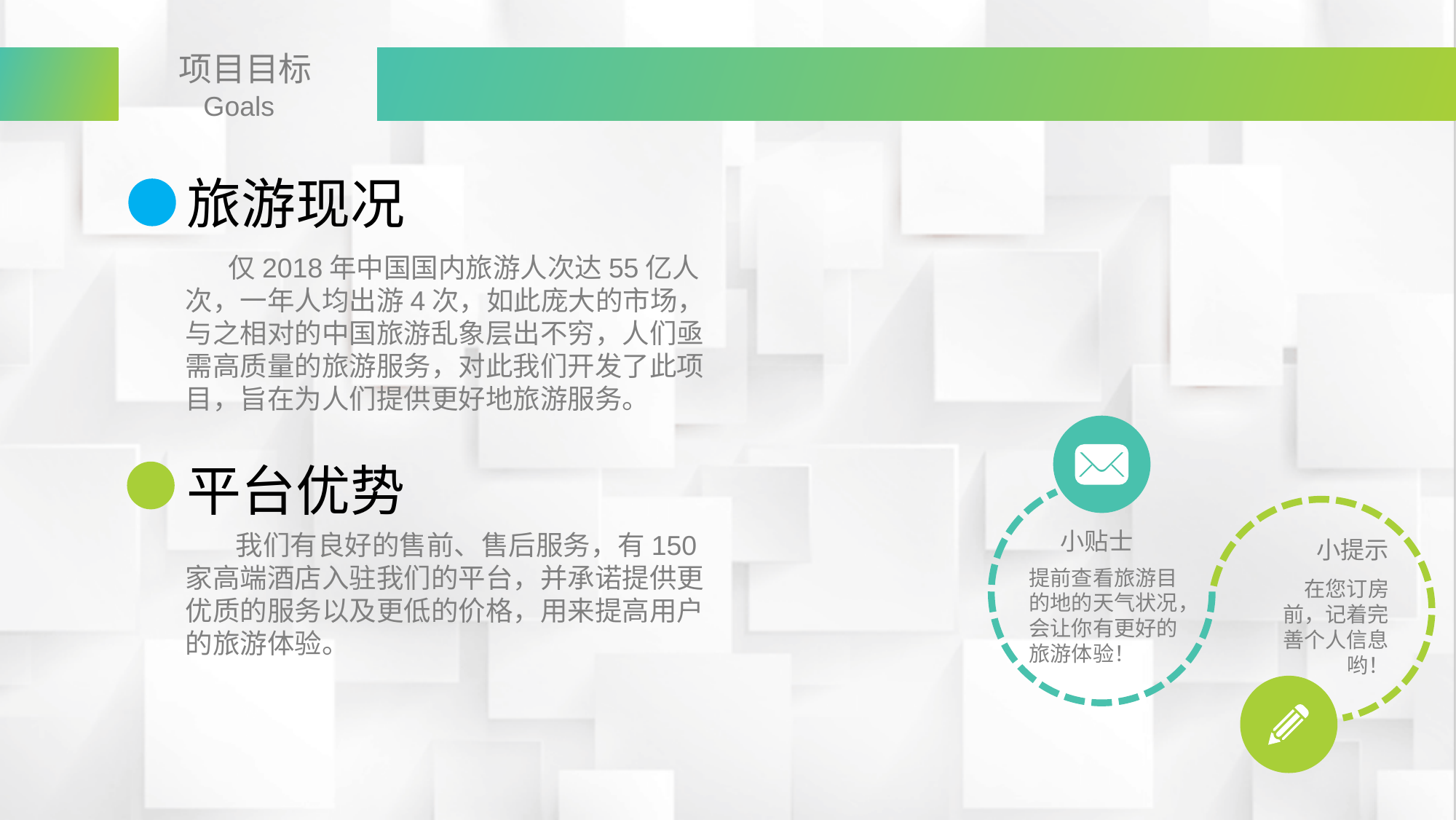

项目目标
       Goals

旅游现况

        仅2018年中国国内旅游人次达55亿人次，一年人均出游4次，如此庞大的市场，与之相对的中国旅游乱象层出不穷，人们亟需高质量的旅游服务，对此我们开发了此项目，旨在为人们提供更好地旅游服务。

     小贴士
           小提示
提前查看旅游目的地的天气状况，会让你有更好的旅游体验！
   在您订房前，记着完善个人信息哟！

平台优势

        我们有良好的售前、售后服务，有150家高端酒店入驻我们的平台，并承诺提供更优质的服务以及更低的价格，用来提高用户的旅游体验。